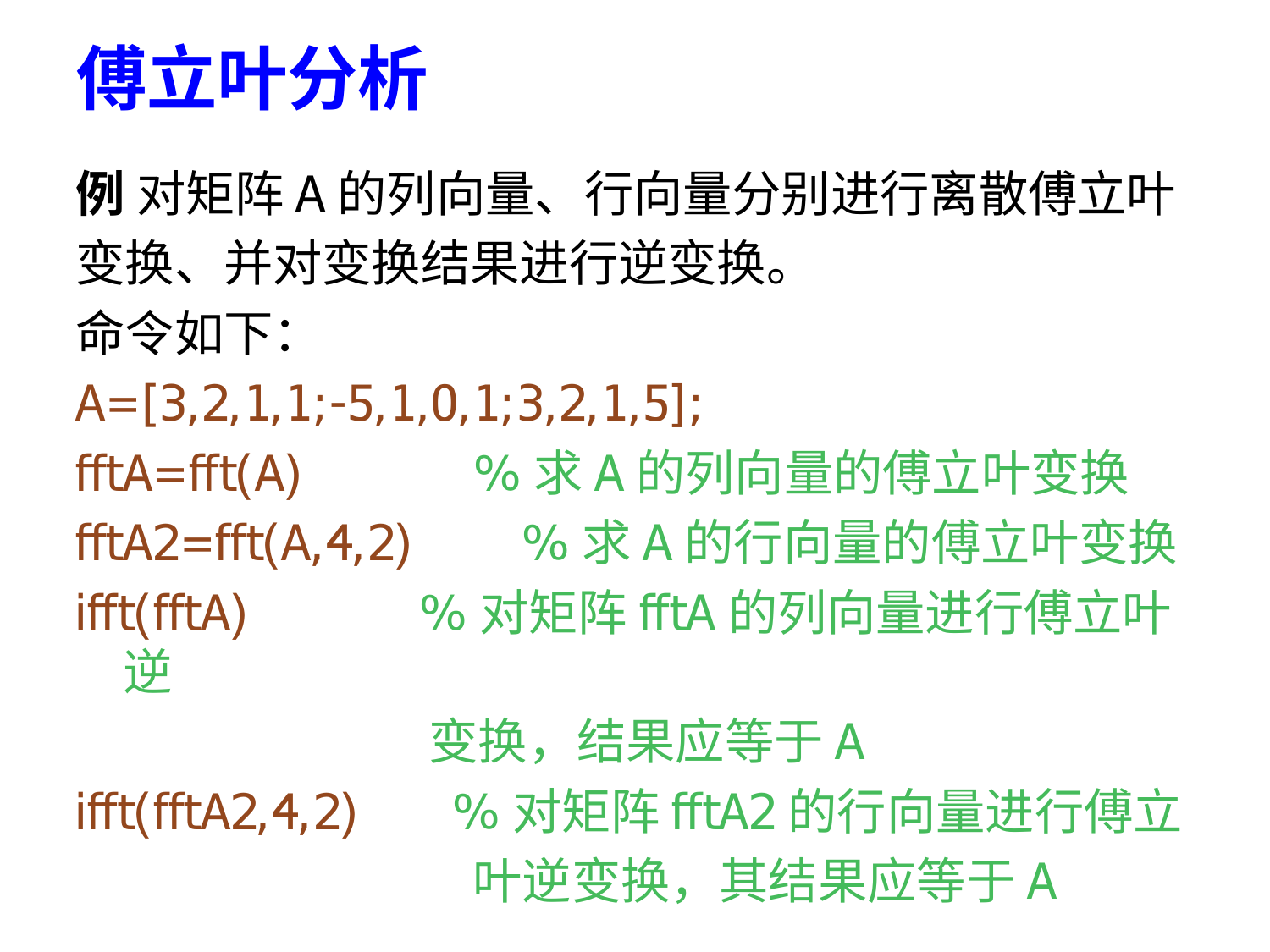

# 傅立叶分析
例 对矩阵A的列向量、行向量分别进行离散傅立叶
变换、并对变换结果进行逆变换。
命令如下：
A=[3,2,1,1;-5,1,0,1;3,2,1,5];
fftA=fft(A)           %求A的列向量的傅立叶变换
fftA2=fft(A,4,2)       %求A的行向量的傅立叶变换
ifft(fftA)           %对矩阵fftA的列向量进行傅立叶逆
                               变换，结果应等于A
ifft(fftA2,4,2)      %对矩阵fftA2的行向量进行傅立
                                   叶逆变换，其结果应等于A
69